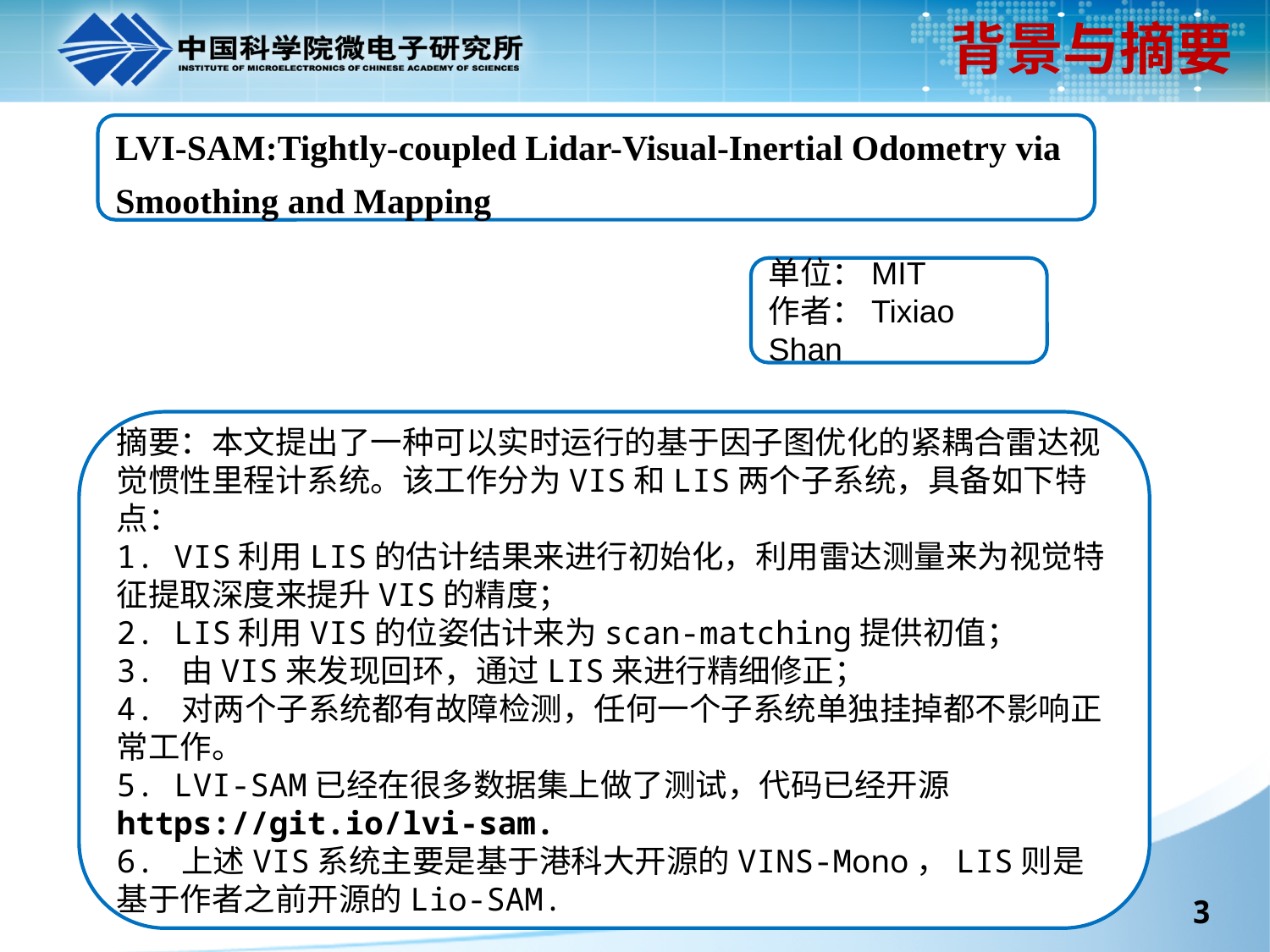

# 背景与摘要
LVI-SAM:Tightly-coupled Lidar-Visual-Inertial Odometry via Smoothing and Mapping

单位：MIT
作者：Tixiao Shan
摘要：本文提出了一种可以实时运行的基于因子图优化的紧耦合雷达视觉惯性里程计系统。该工作分为VIS和LIS两个子系统，具备如下特点：
1. VIS利用LIS的估计结果来进行初始化，利用雷达测量来为视觉特征提取深度来提升VIS的精度；
2. LIS利用VIS的位姿估计来为scan-matching提供初值；
3. 由VIS来发现回环，通过LIS来进行精细修正；
4. 对两个子系统都有故障检测，任何一个子系统单独挂掉都不影响正常工作。
5. LVI-SAM已经在很多数据集上做了测试，代码已经开源https://git.io/lvi-sam.
6. 上述VIS系统主要是基于港科大开源的VINS-Mono，LIS则是基于作者之前开源的Lio-SAM.
3